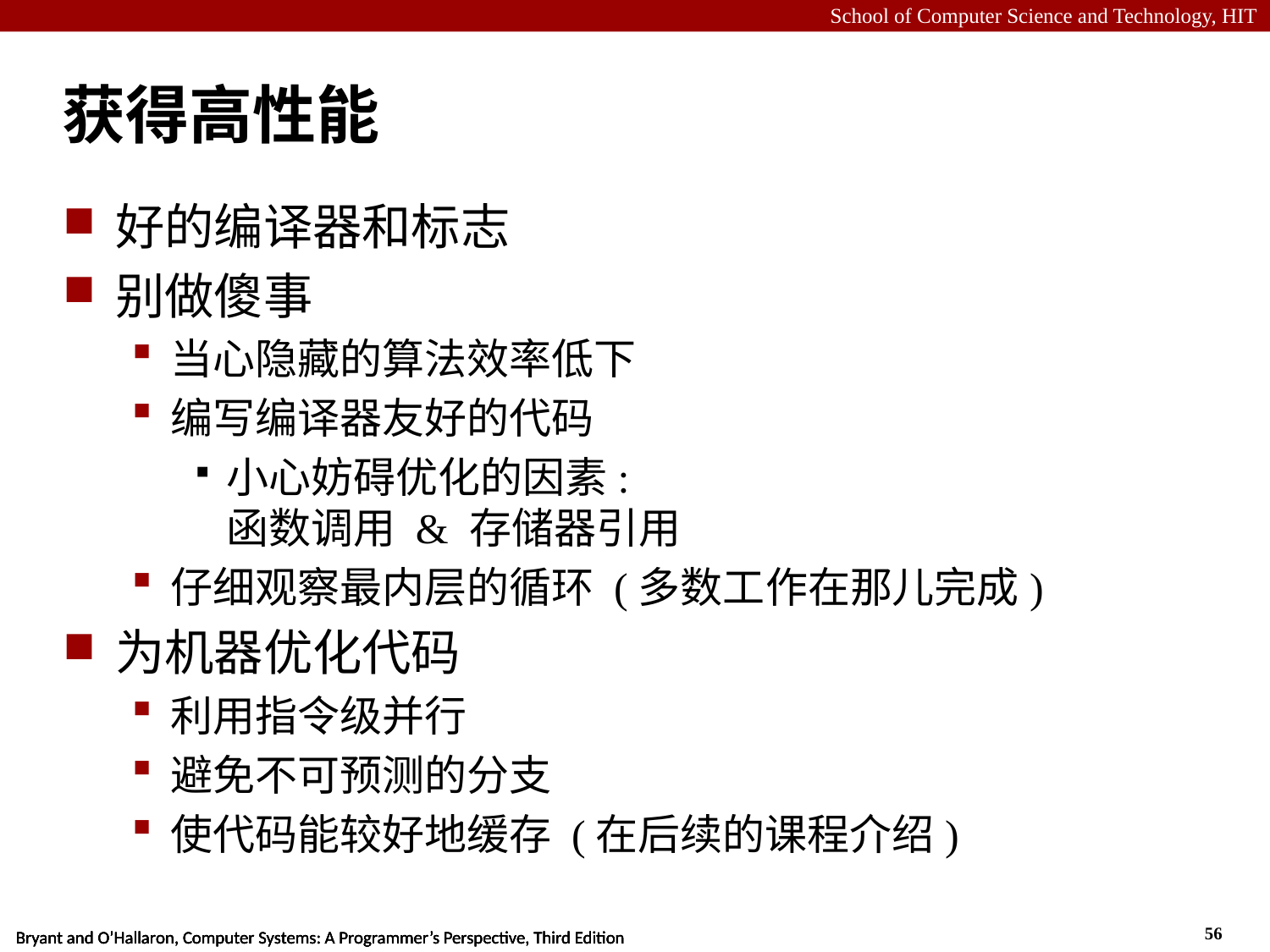

# 获得高性能
好的编译器和标志
别做傻事
当心隐藏的算法效率低下
编写编译器友好的代码
小心妨碍优化的因素:
函数调用 & 存储器引用
仔细观察最内层的循环 (多数工作在那儿完成)
为机器优化代码
利用指令级并行
避免不可预测的分支
使代码能较好地缓存 (在后续的课程介绍)